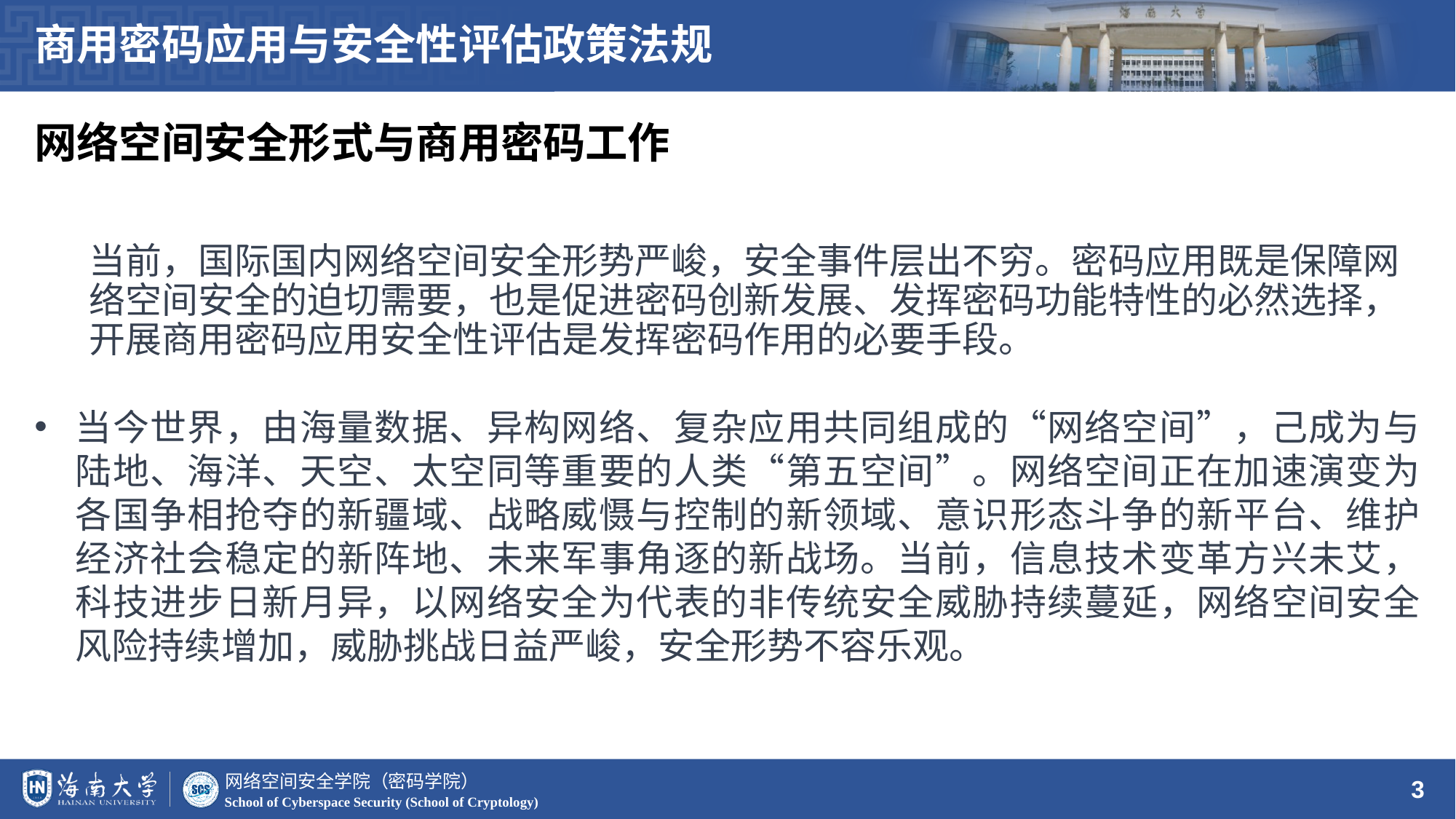

商用密码应用与安全性评估政策法规

网络空间安全形式与商用密码工作

当前，国际国内网络空间安全形势严峻，安全事件层出不穷。密码应用既是保障网络空间安全的迫切需要，也是促进密码创新发展、发挥密码功能特性的必然选择，开展商用密码应用安全性评估是发挥密码作用的必要手段。

当今世界，由海量数据、异构网络、复杂应用共同组成的“网络空间”，己成为与陆地、海洋、天空、太空同等重要的人类“第五空间”。网络空间正在加速演变为各国争相抢夺的新疆域、战略威慑与控制的新领域、意识形态斗争的新平台、维护经济社会稳定的新阵地、未来军事角逐的新战场。当前，信息技术变革方兴未艾，科技进步日新月异，以网络安全为代表的非传统安全威胁持续蔓延，网络空间安全风险持续增加，威胁挑战日益严峻，安全形势不容乐观。
3